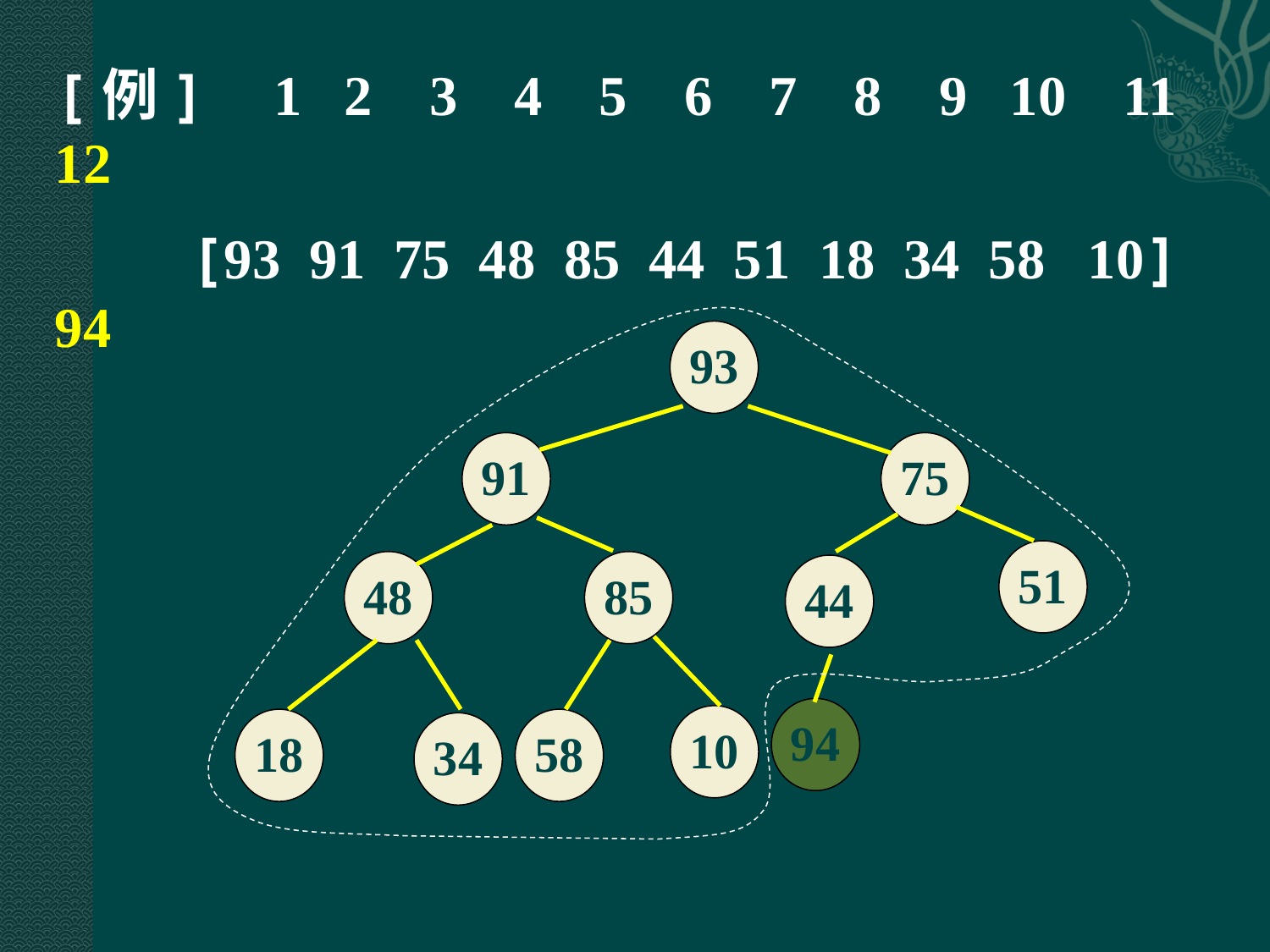

[例]  1   2    3    4    5    6    7    8    9   10    11   12
    [93  91  75  48  85  44  51  18  34  58   10]  94

93

91
75

51
48
85
44

94
10
18
58
34